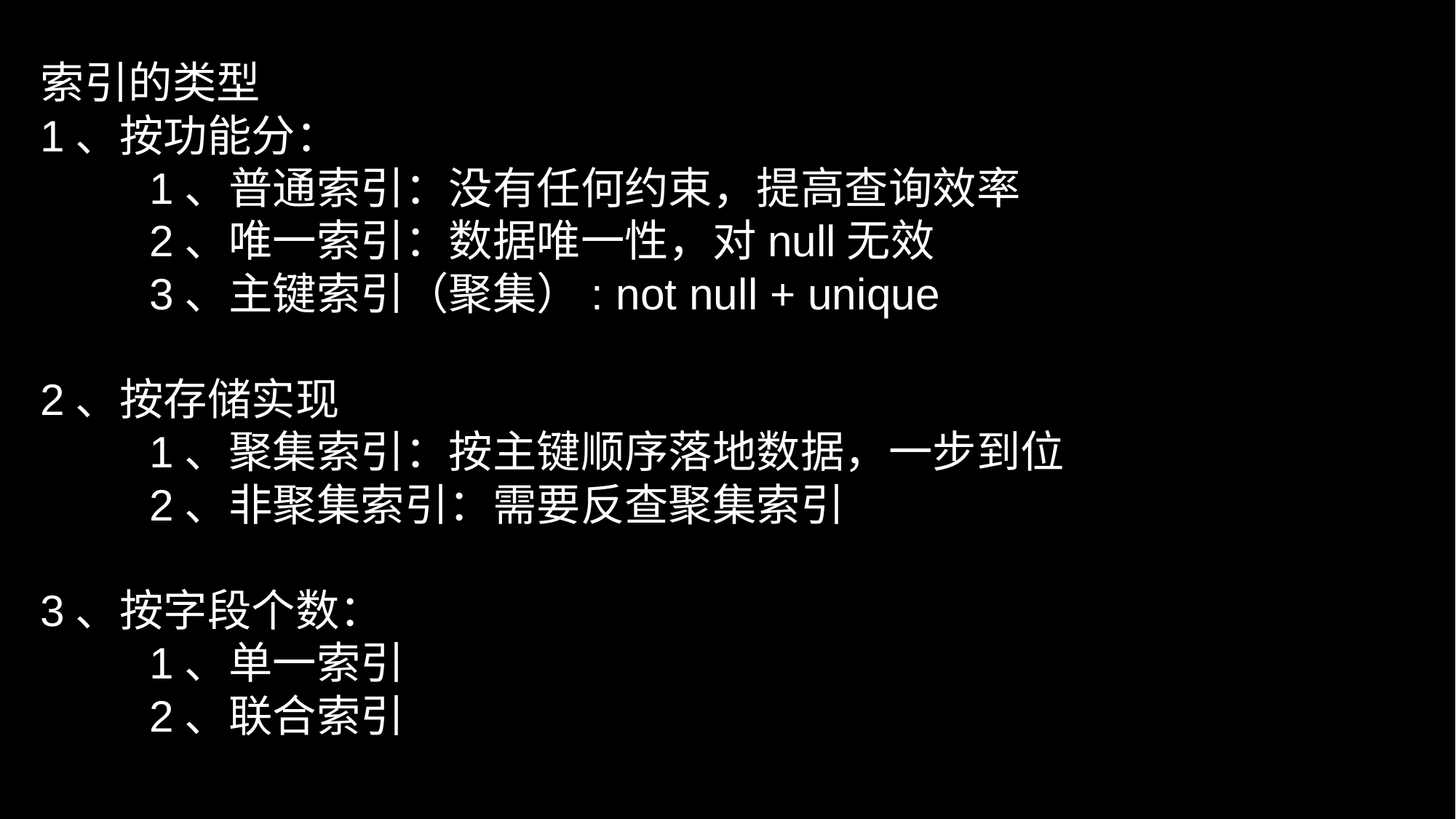

索引的类型
1、按功能分：
	1、普通索引：没有任何约束，提高查询效率
	2、唯一索引：数据唯一性，对null无效
	3、主键索引（聚集）: not null + unique

2、按存储实现
	1、聚集索引：按主键顺序落地数据，一步到位
	2、非聚集索引：需要反查聚集索引

3、按字段个数：
	1、单一索引
	2、联合索引